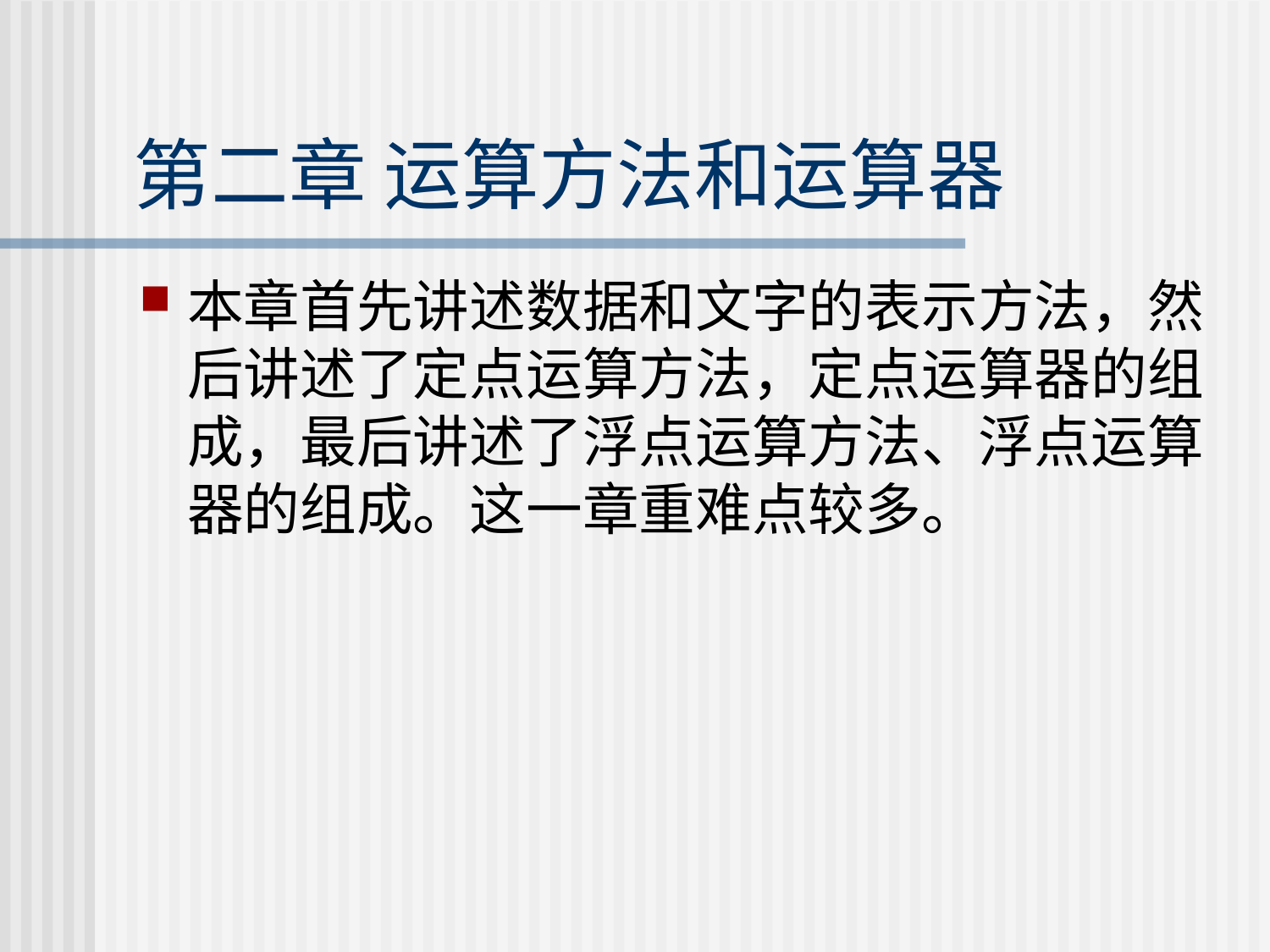

# 第二章 运算方法和运算器
本章首先讲述数据和文字的表示方法，然后讲述了定点运算方法，定点运算器的组成，最后讲述了浮点运算方法、浮点运算器的组成。这一章重难点较多。